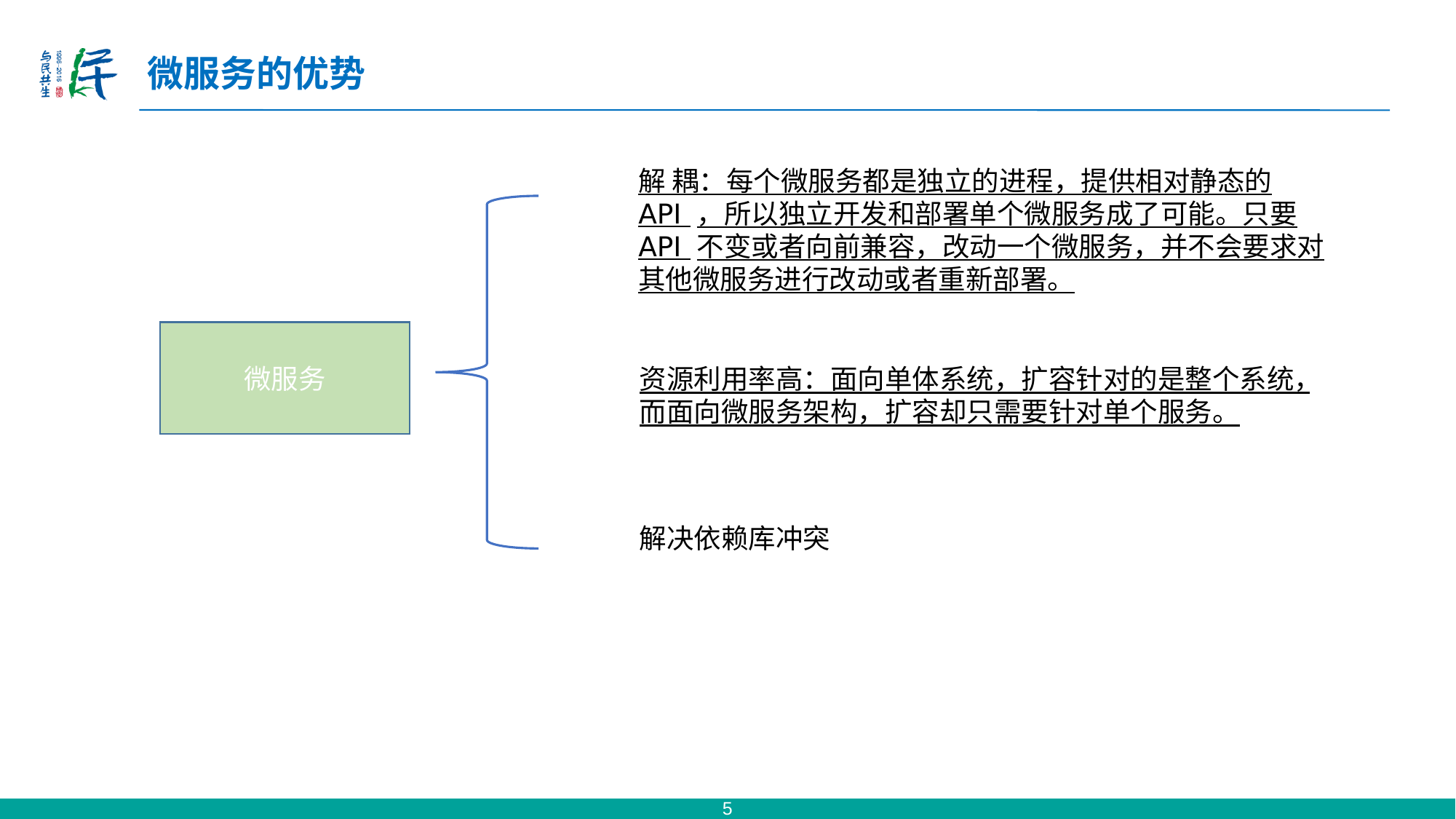

# 微服务的优势

解 耦：每个微服务都是独立的进程，提供相对静态的API ，所以独立开发和部署单个微服务成了可能。只要API 不变或者向前兼容，改动一个微服务，并不会要求对其他微服务进行改动或者重新部署。

微服务
资源利用率高：面向单体系统，扩容针对的是整个系统，而面向微服务架构，扩容却只需要针对单个服务。
解决依赖库冲突

5